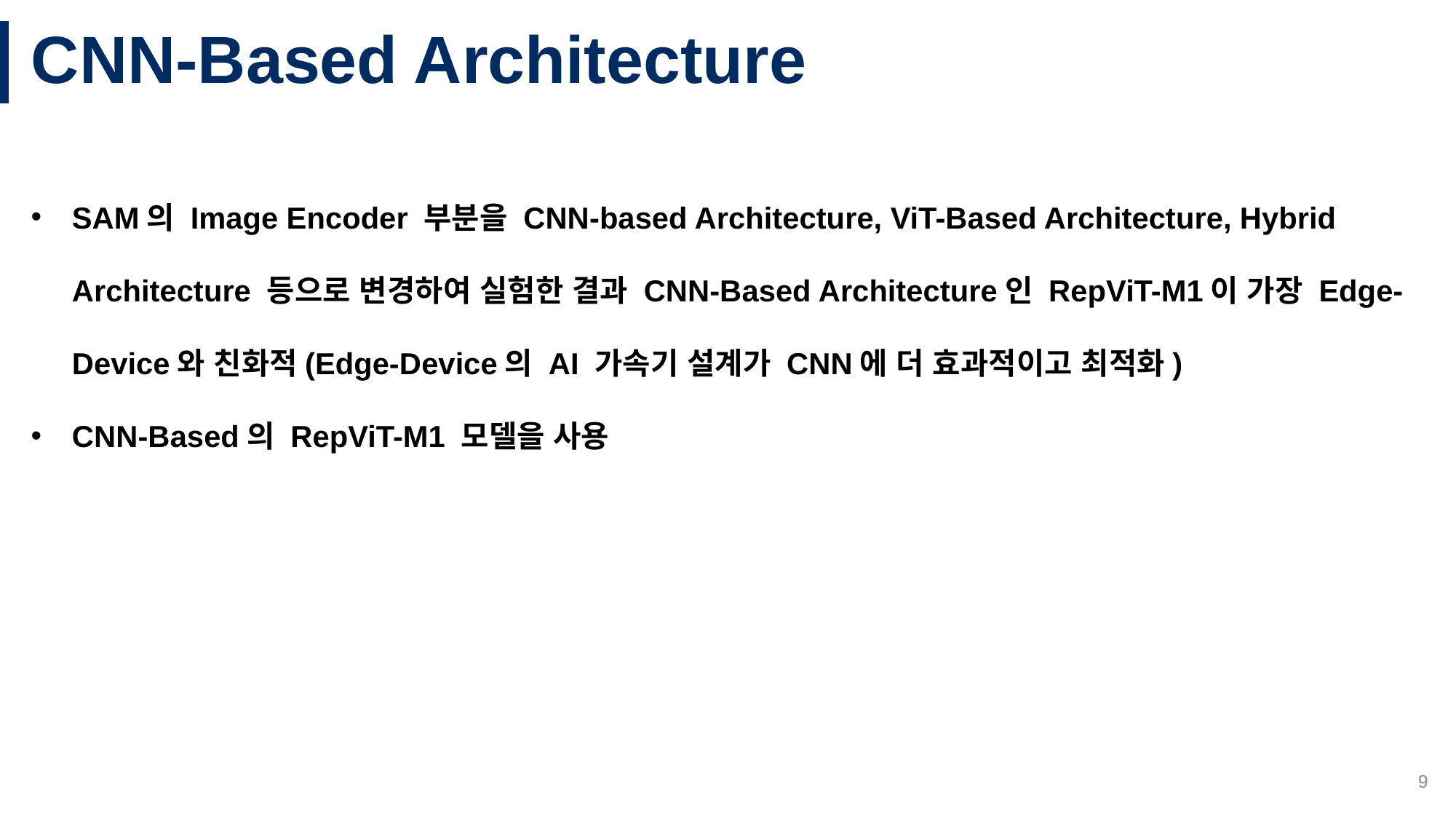

# CNN-Based Architecture
SAM의 Image Encoder 부분을 CNN-based Architecture, ViT-Based Architecture, Hybrid Architecture 등으로 변경하여 실험한 결과 CNN-Based Architecture인 RepViT-M1이 가장 Edge-Device와 친화적(Edge-Device의 AI 가속기 설계가 CNN에 더 효과적이고 최적화)
CNN-Based의 RepViT-M1 모델을 사용
9